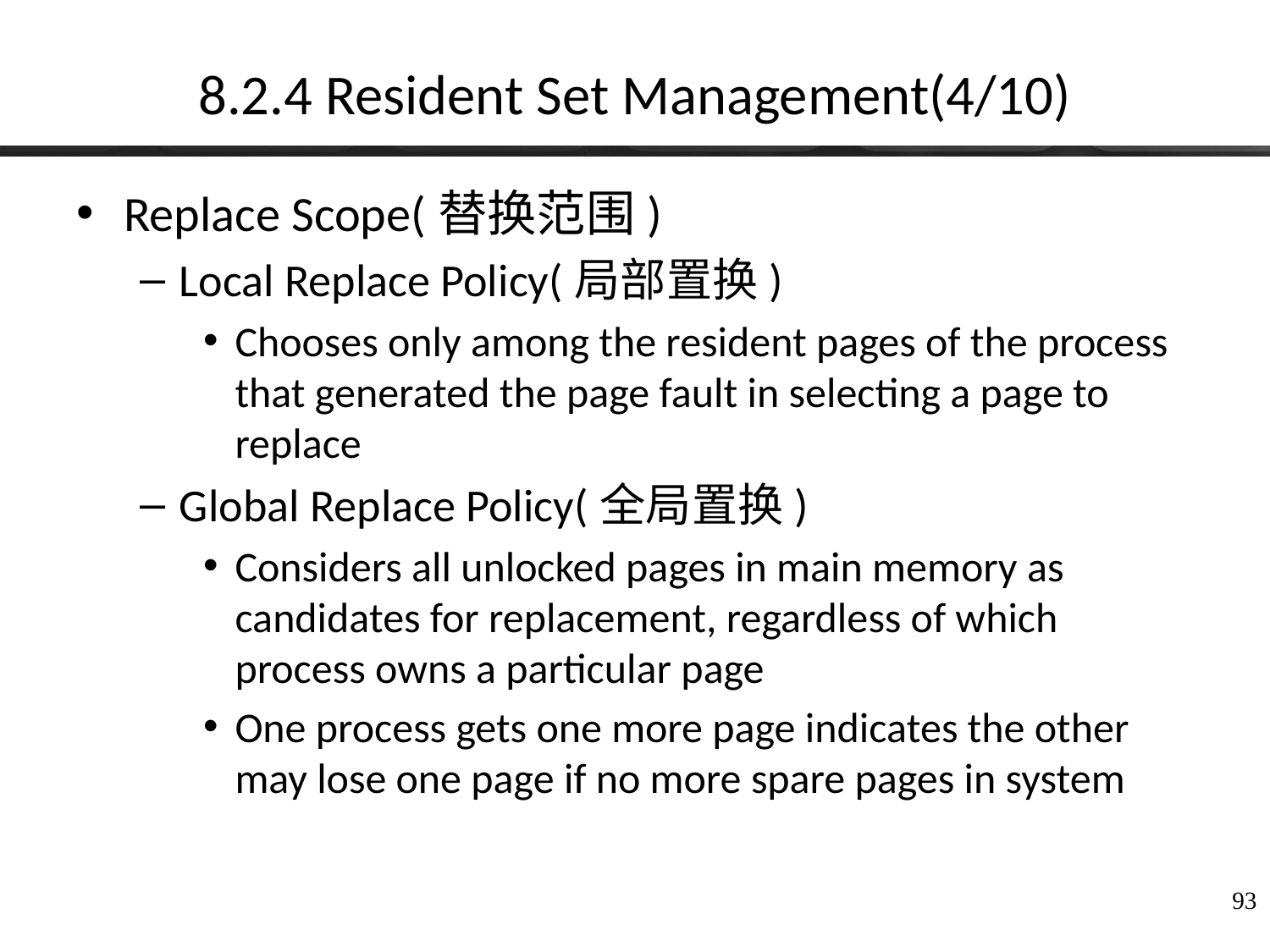

# 8.2.4 Resident Set Management(4/10)
Replace Scope(替换范围)
Local Replace Policy(局部置换)
Chooses only among the resident pages of the process that generated the page fault in selecting a page to replace
Global Replace Policy(全局置换)
Considers all unlocked pages in main memory as candidates for replacement, regardless of which process owns a particular page
One process gets one more page indicates the other may lose one page if no more spare pages in system
93